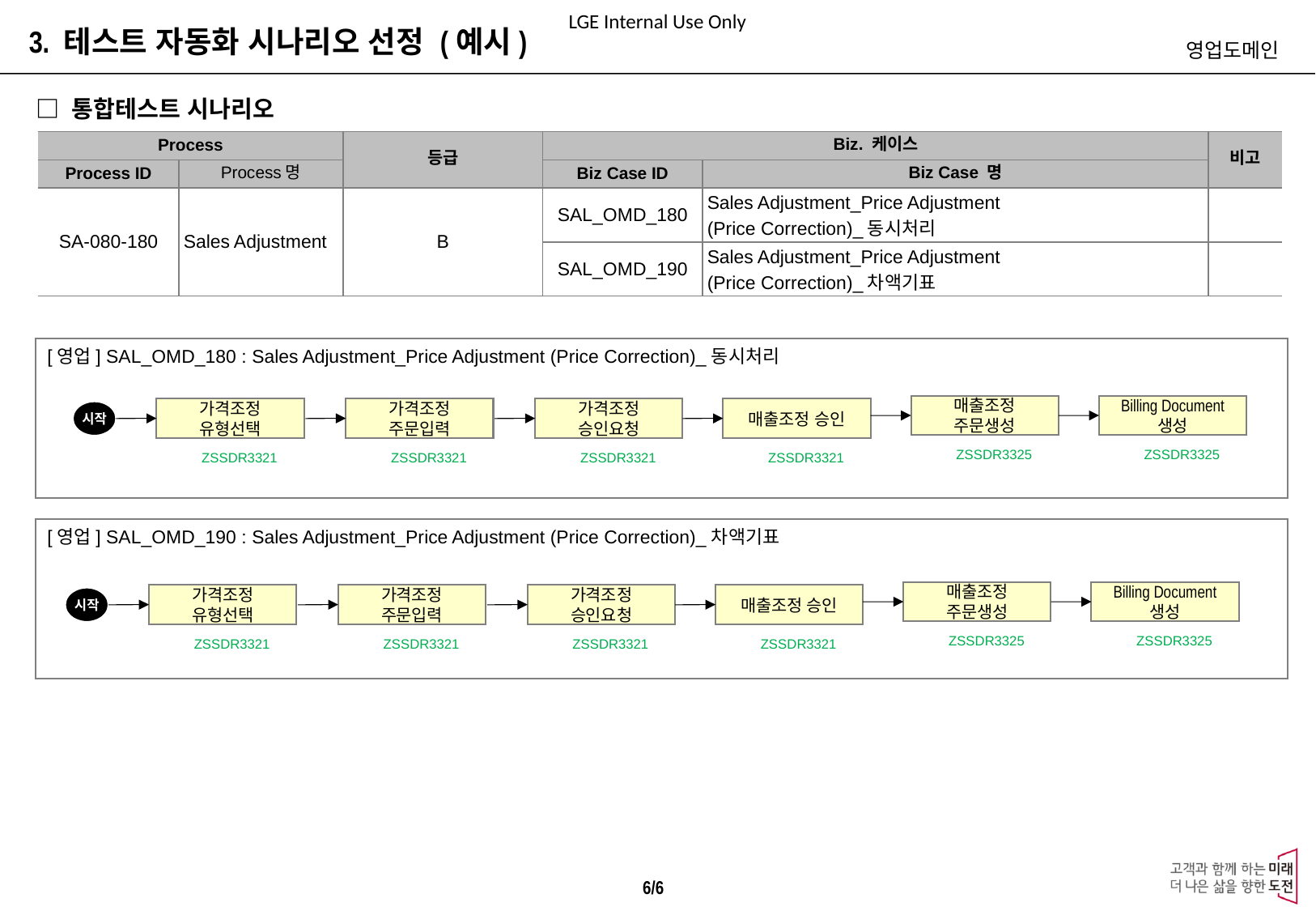

3. 테스트 자동화 시나리오 선정 (예시)
영업도메인
□ 통합테스트 시나리오
| Process |  | 등급 | Biz. 케이스 |  | 비고 |
| --- | --- | --- | --- | --- | --- |
| Process ID | Process명 |  | Biz Case ID | Biz Case 명 |  |
| SA-080-180 | Sales Adjustment | B | SAL\_OMD\_180 | Sales Adjustment\_Price Adjustment (Price Correction)\_동시처리 |  |
|  |  |  | SAL\_OMD\_190 | Sales Adjustment\_Price Adjustment (Price Correction)\_차액기표 |  |
[영업] SAL_OMD_180 : Sales Adjustment_Price Adjustment (Price Correction)_동시처리
매출조정 주문생성
Billing Document 생성
가격조정 유형선택
가격조정 주문입력
가격조정 승인요청
매출조정 승인
시작
ZSSDR3325
ZSSDR3325
ZSSDR3321
ZSSDR3321
ZSSDR3321
ZSSDR3321
[영업] SAL_OMD_190 : Sales Adjustment_Price Adjustment (Price Correction)_차액기표
매출조정 주문생성
Billing Document 생성
가격조정 유형선택
가격조정 주문입력
가격조정 승인요청
매출조정 승인
시작
ZSSDR3325
ZSSDR3325
ZSSDR3321
ZSSDR3321
ZSSDR3321
ZSSDR3321
6/6